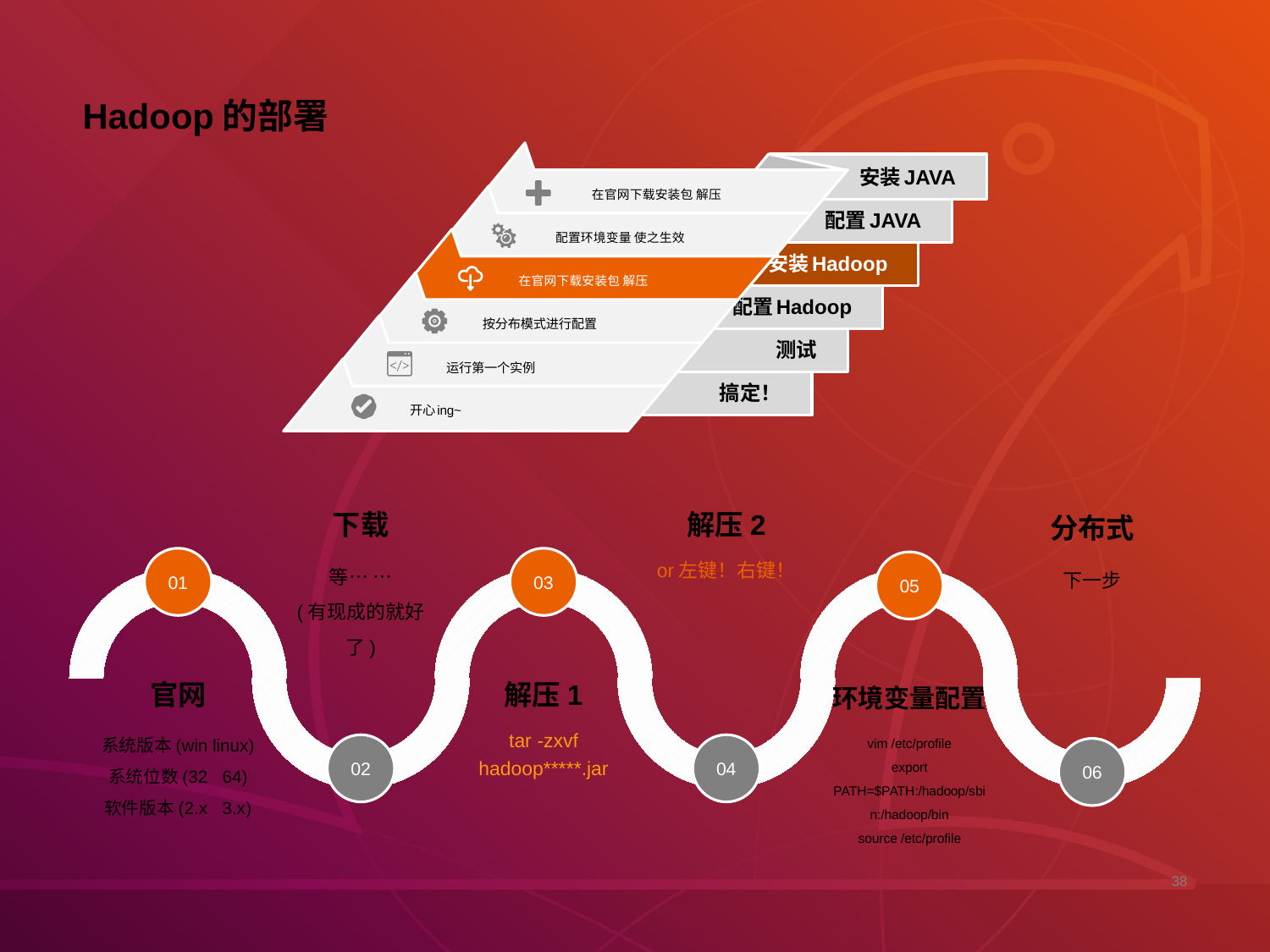

# Hadoop的部署

安装JAVA
在官网下载安装包 解压

配置JAVA
配置环境变量 使之生效

安装Hadoop

在官网下载安装包 解压

配置Hadoop
按分布模式进行配置

测试
运行第一个实例

搞定！
开心ing~

下载
解压2
分布式
下一步
等… …
(有现成的就好了)
or左键！右键！
01
03
05

官网
解压1
环境变量配置
vim /etc/profile
export PATH=$PATH:/hadoop/sbin:/hadoop/bin
source /etc/profile

系统版本(win linux)
系统位数(32   64)
软件版本(2.x   3.x)
tar -zxvf hadoop*****.jar
02
04
06
38